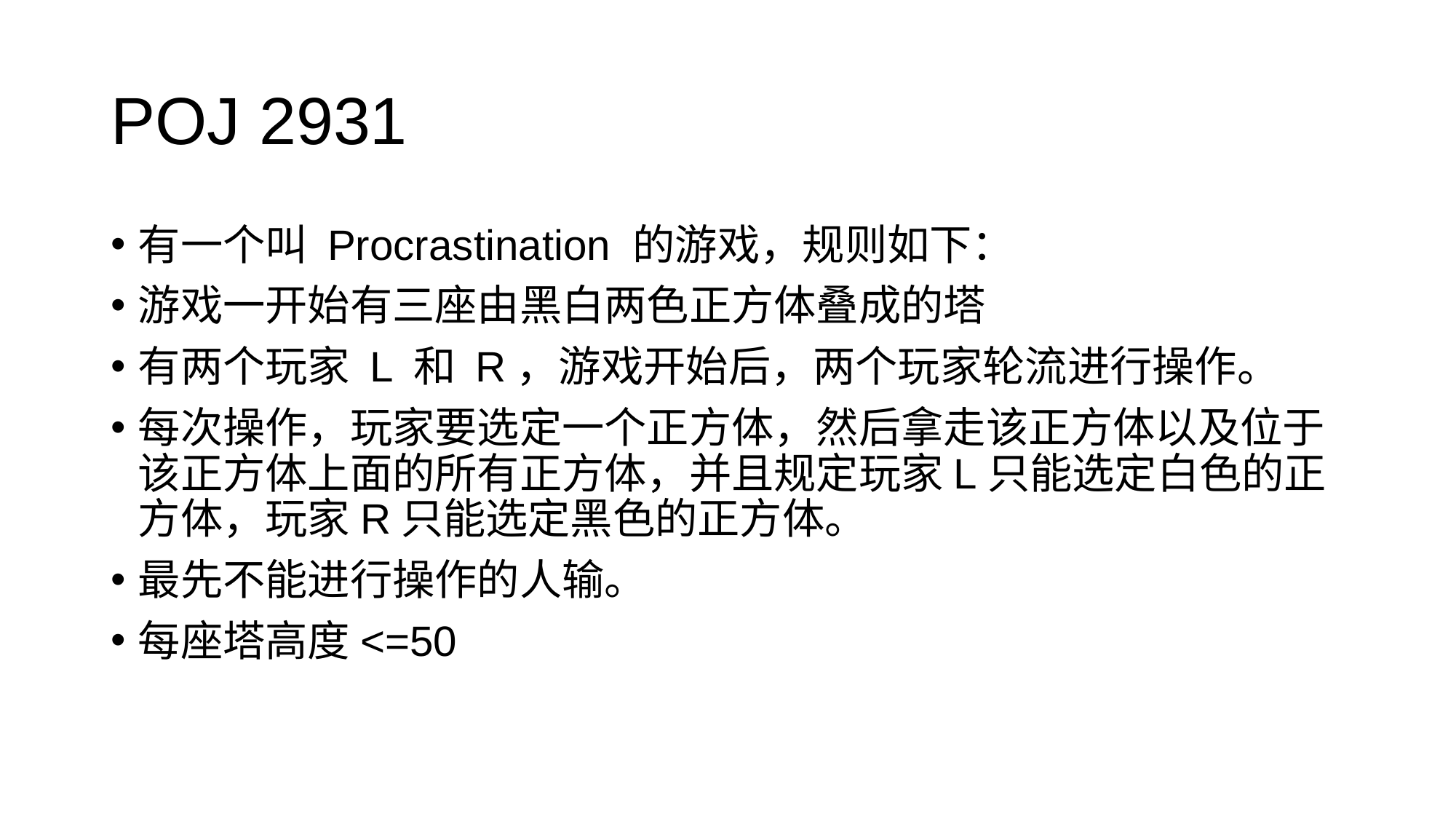

# POJ 2931
有一个叫 Procrastination 的游戏，规则如下：
游戏一开始有三座由黑白两色正方体叠成的塔
有两个玩家 L 和 R，游戏开始后，两个玩家轮流进行操作。
每次操作，玩家要选定一个正方体，然后拿走该正方体以及位于该正方体上面的所有正方体，并且规定玩家L只能选定白色的正方体，玩家R只能选定黑色的正方体。
最先不能进行操作的人输。
每座塔高度<=50